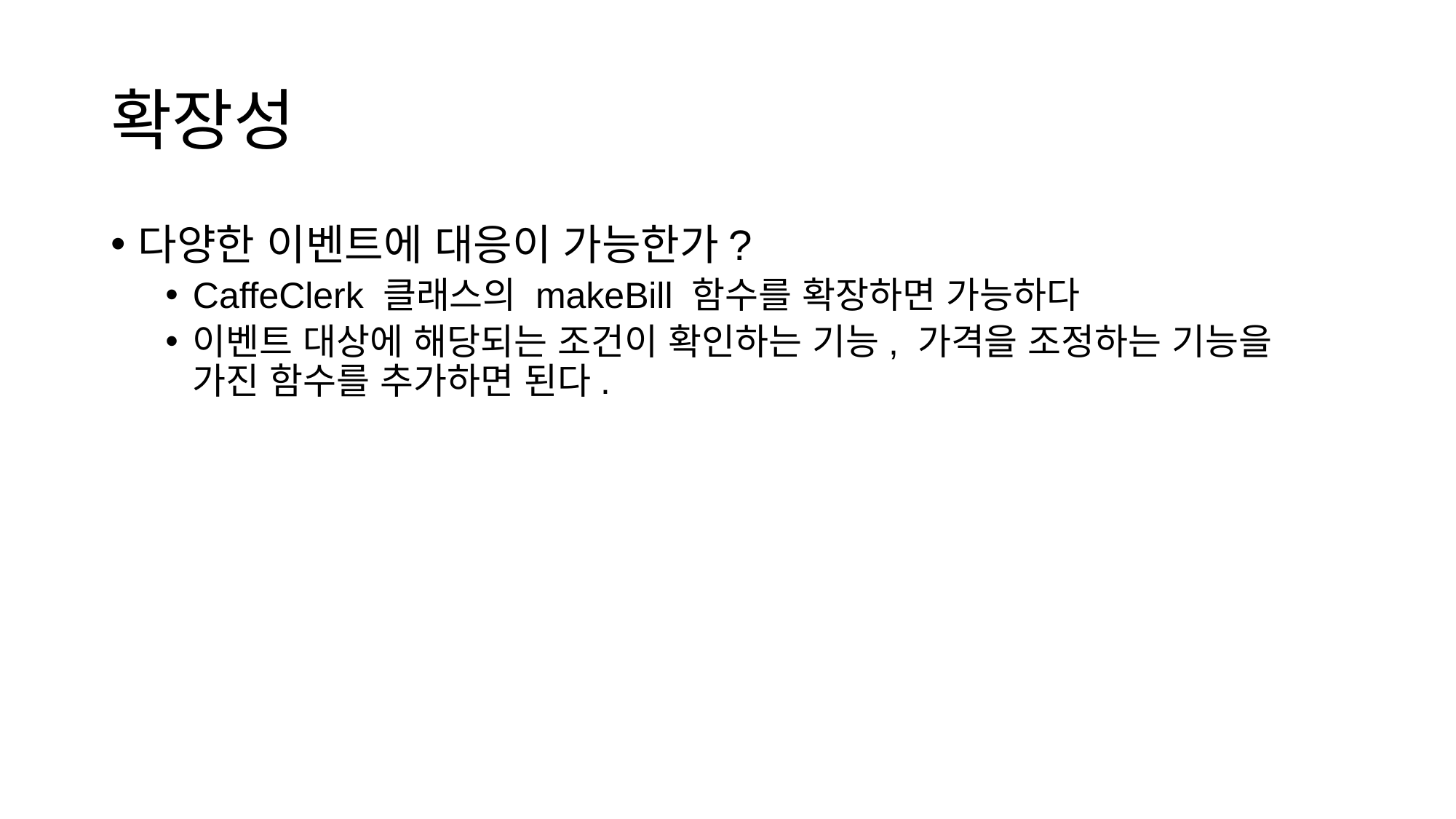

# 확장성
다양한 이벤트에 대응이 가능한가?
CaffeClerk 클래스의 makeBill 함수를 확장하면 가능하다
이벤트 대상에 해당되는 조건이 확인하는 기능, 가격을 조정하는 기능을 가진 함수를 추가하면 된다.